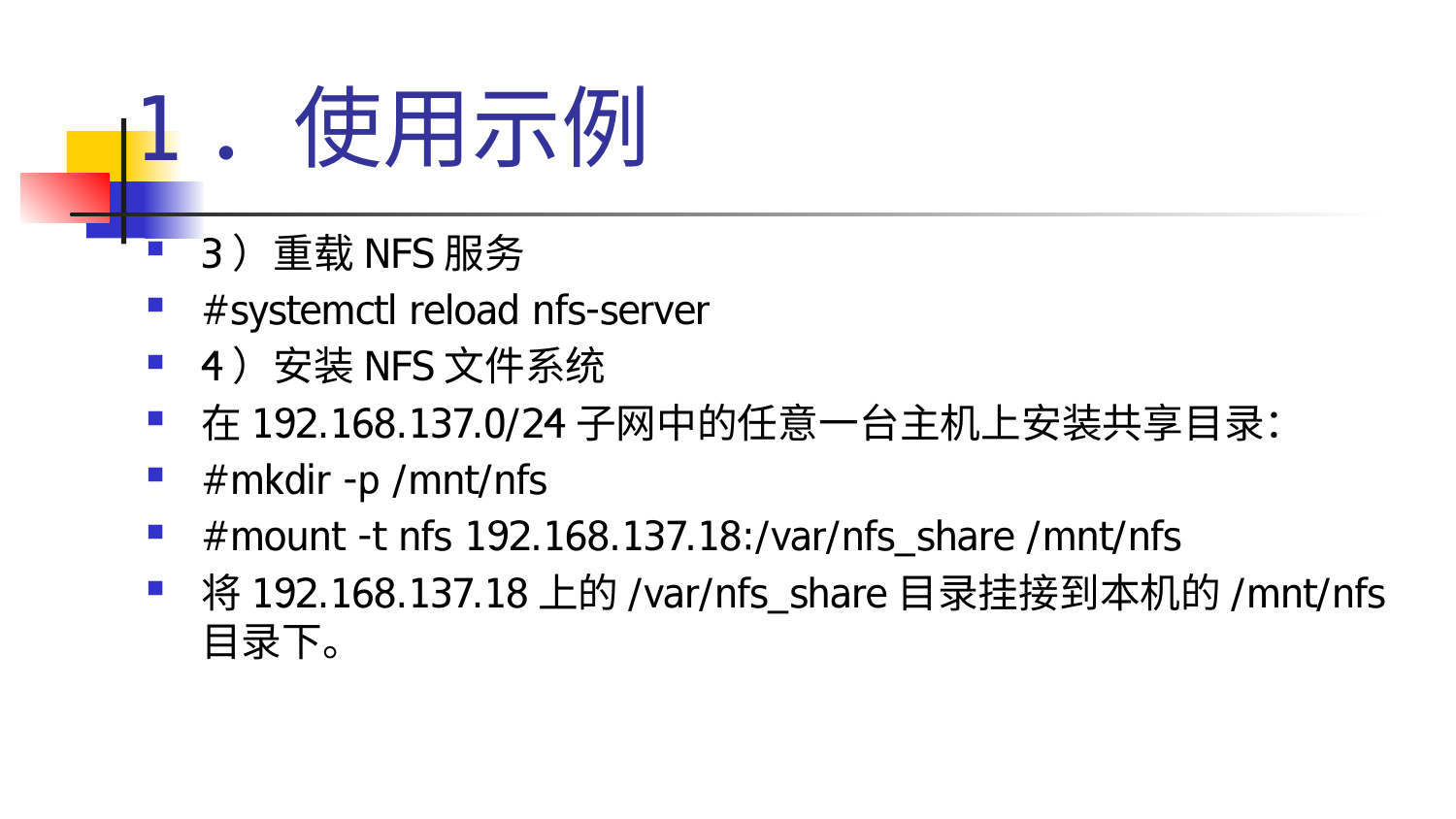

# 1．使用示例
3）重载NFS服务
#systemctl reload nfs-server
4）安装NFS文件系统
在192.168.137.0/24子网中的任意一台主机上安装共享目录：
#mkdir -p /mnt/nfs
#mount -t nfs 192.168.137.18:/var/nfs_share /mnt/nfs
将192.168.137.18上的/var/nfs_share目录挂接到本机的/mnt/nfs目录下。